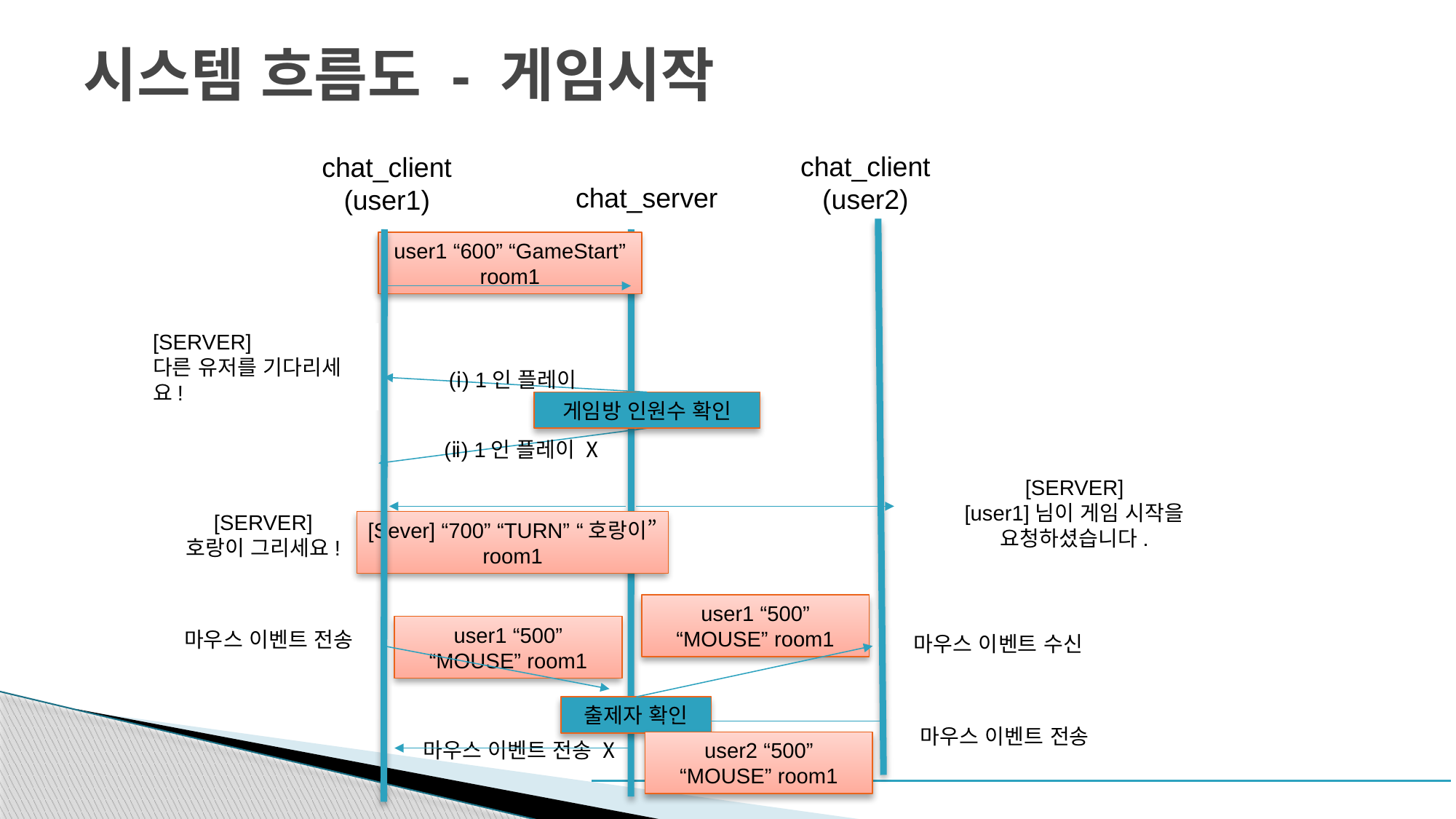

# 시스템 흐름도 - 게임시작
chat_client
(user2)
chat_client
(user1)
chat_server
user1 “600” “GameStart” room1
[SERVER]
다른 유저를 기다리세요!
(ⅰ) 1인 플레이
게임방 인원수 확인
(ⅱ) 1인 플레이 Ⅹ
[SERVER]
[user1]님이 게임 시작을 요청하셨습니다.
[SERVER]
호랑이 그리세요!
[Sever] “700” “TURN” “호랑이” room1
user1 “500” “MOUSE” room1
user1 “500” “MOUSE” room1
마우스 이벤트 전송
마우스 이벤트 수신
출제자 확인
마우스 이벤트 전송
마우스 이벤트 전송 Ⅹ
user2 “500” “MOUSE” room1